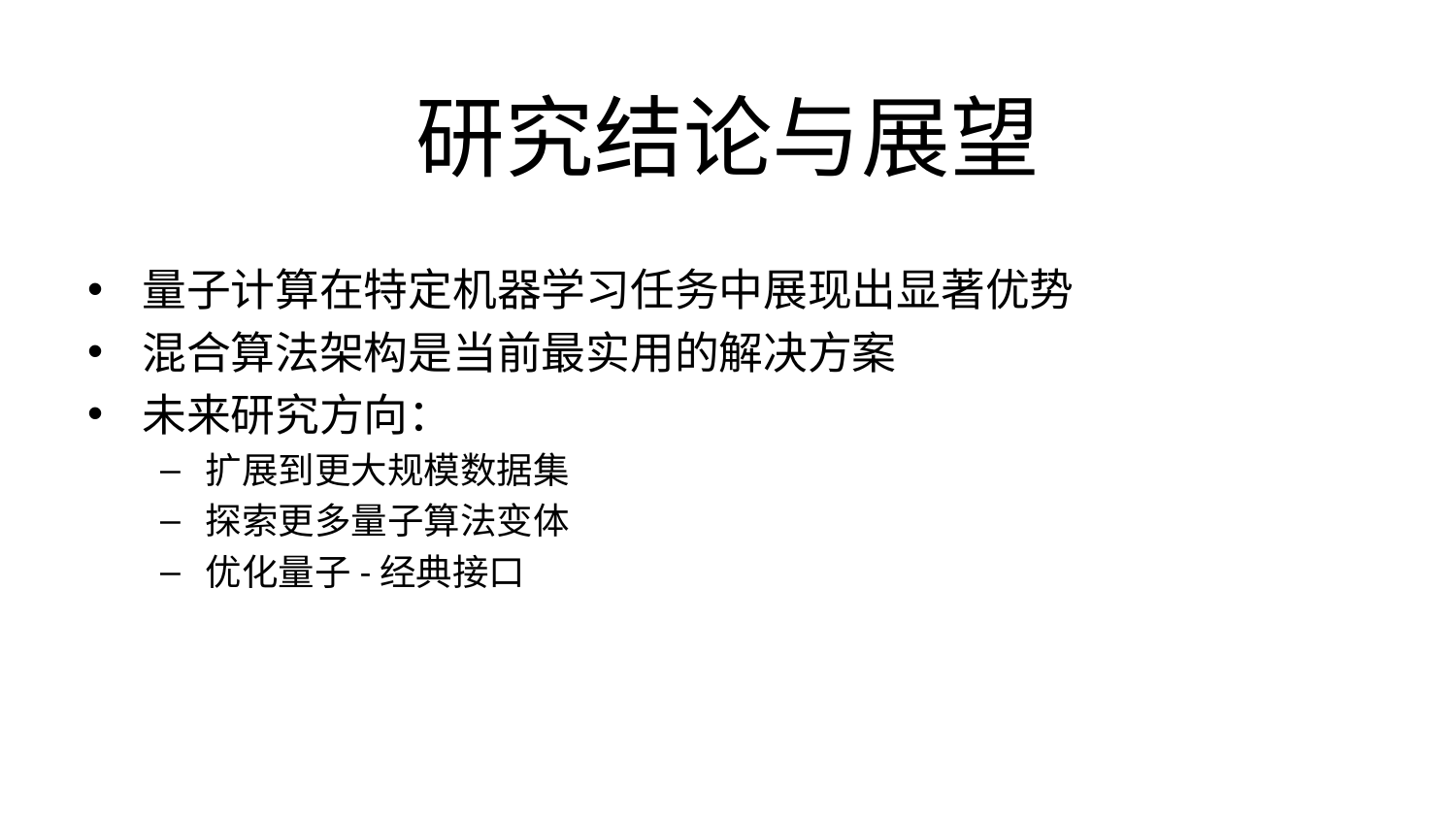

# 研究结论与展望
量子计算在特定机器学习任务中展现出显著优势
混合算法架构是当前最实用的解决方案
未来研究方向：
扩展到更大规模数据集
探索更多量子算法变体
优化量子-经典接口